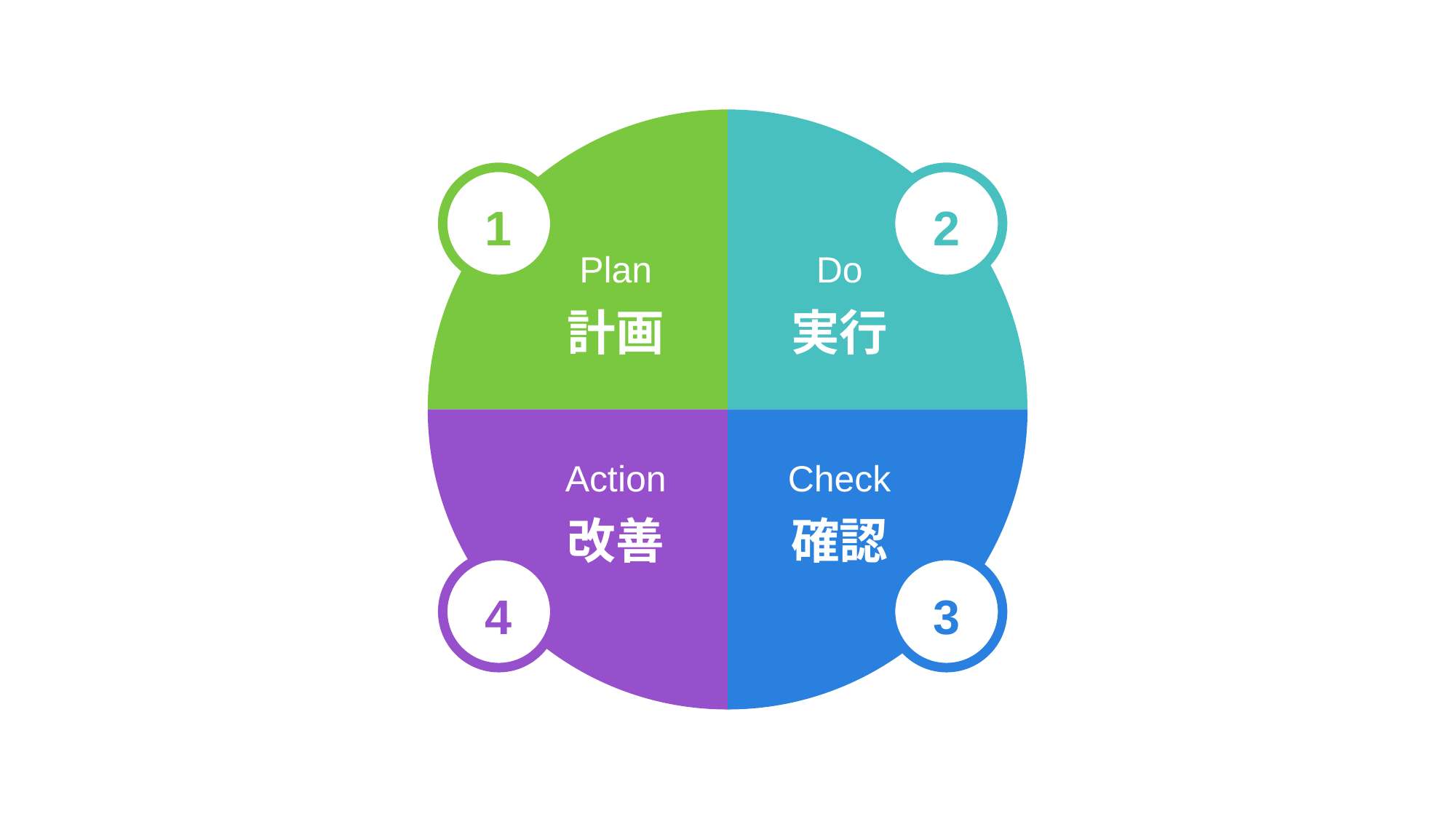

1
2
Plan
計画
Do
実行
Action
改善
Check
確認
4
3